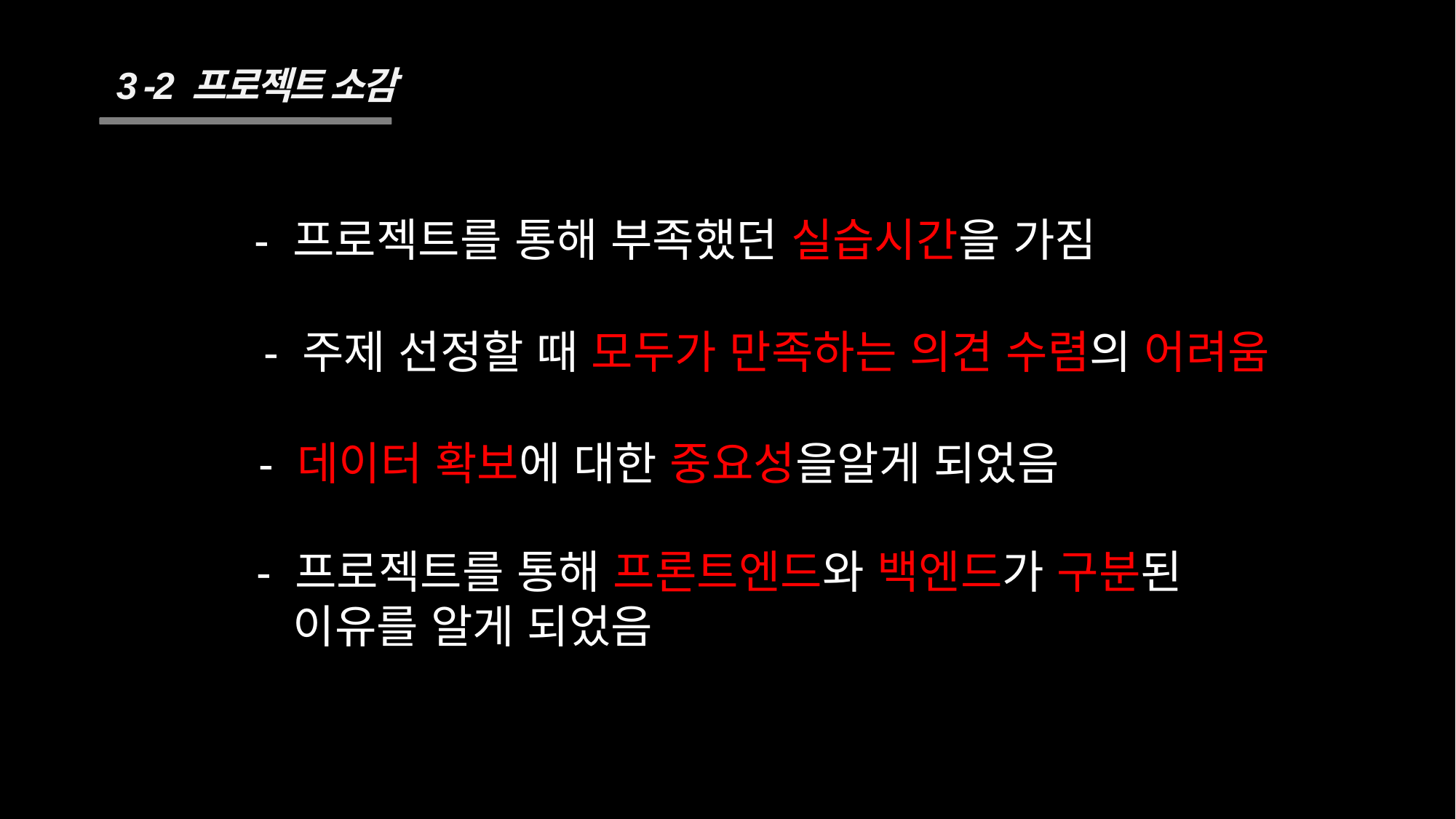

3 -2 프로젝트 소감

- 프로젝트를 통해 부족했던 실습시간을 가짐
- 주제 선정할 때 모두가 만족하는 의견 수렴의 어려움
- 데이터 확보에 대한 중요성을알게 되었음
- 프로젝트를 통해 프론트엔드와 백엔드가 구분된
  이유를 알게 되었음